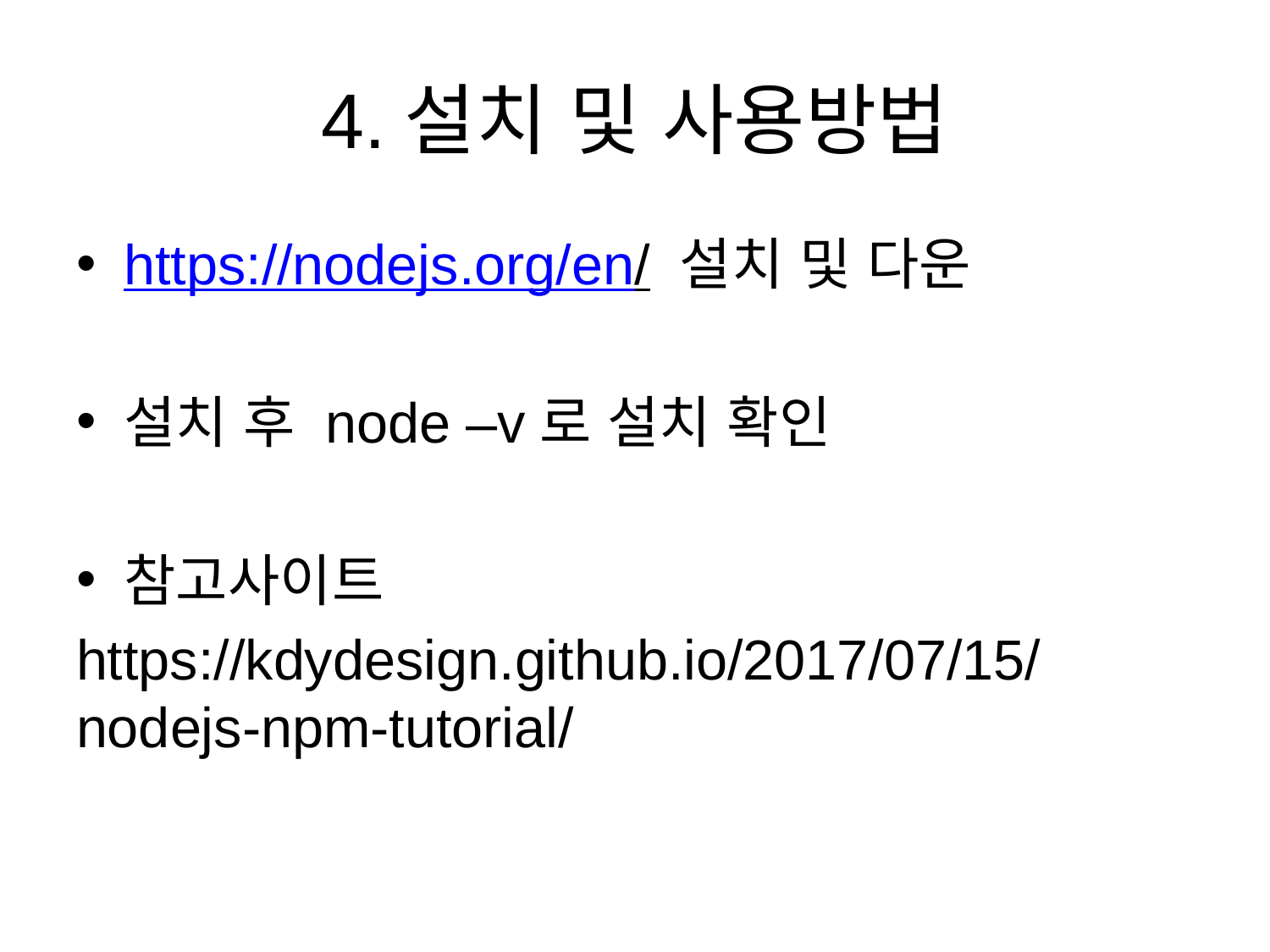

# 4.설치 및 사용방법
https://nodejs.org/en/ 설치 및 다운

설치 후 node –v로 설치 확인

참고사이트
https://kdydesign.github.io/2017/07/15/nodejs-npm-tutorial/